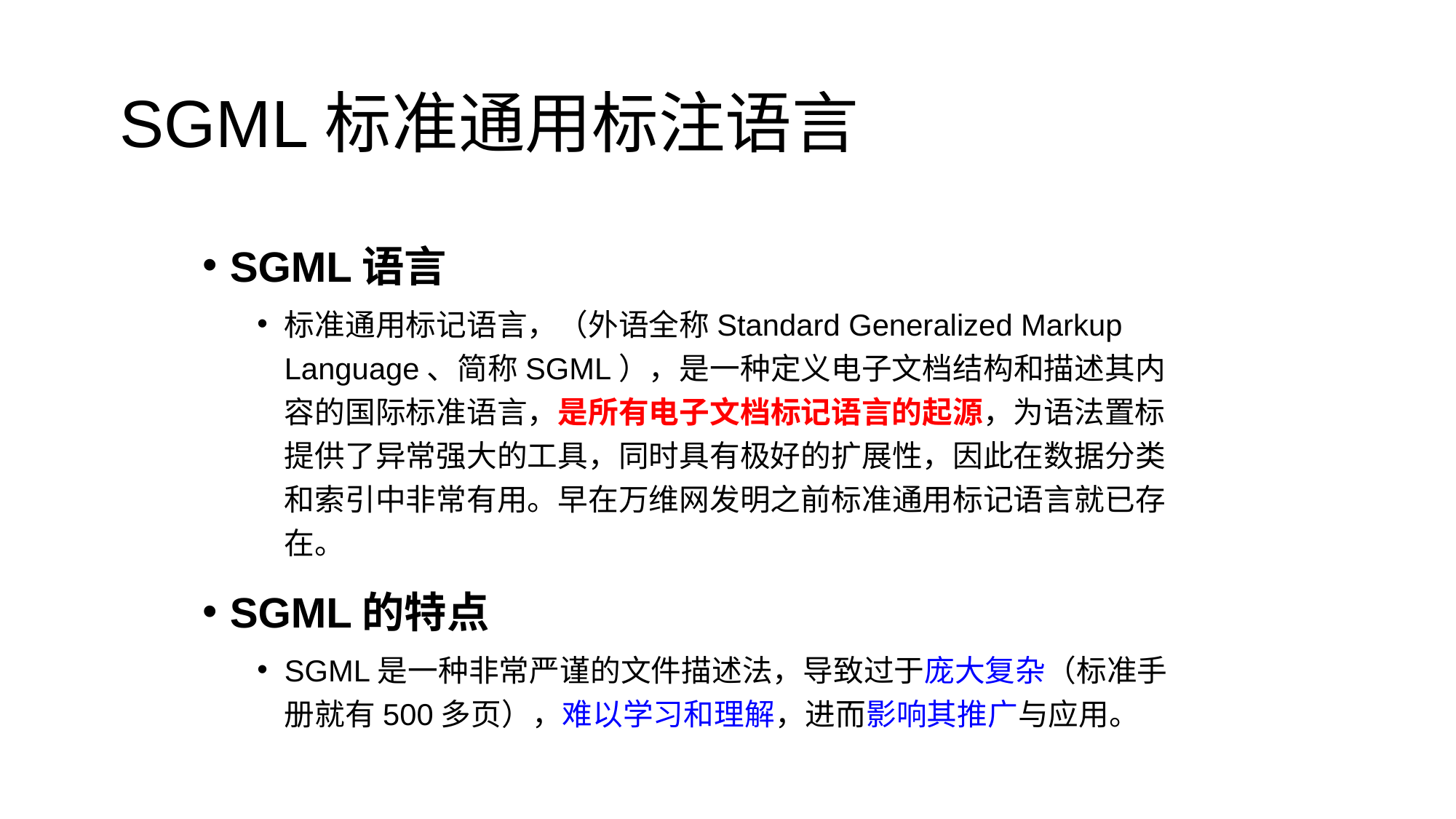

SGML标准通用标注语言
SGML语言
标准通用标记语言，（外语全称Standard Generalized Markup Language、简称SGML），是一种定义电子文档结构和描述其内容的国际标准语言，是所有电子文档标记语言的起源，为语法置标提供了异常强大的工具，同时具有极好的扩展性，因此在数据分类和索引中非常有用。早在万维网发明之前标准通用标记语言就已存在。
SGML的特点
SGML是一种非常严谨的文件描述法，导致过于庞大复杂（标准手册就有500多页），难以学习和理解，进而影响其推广与应用。